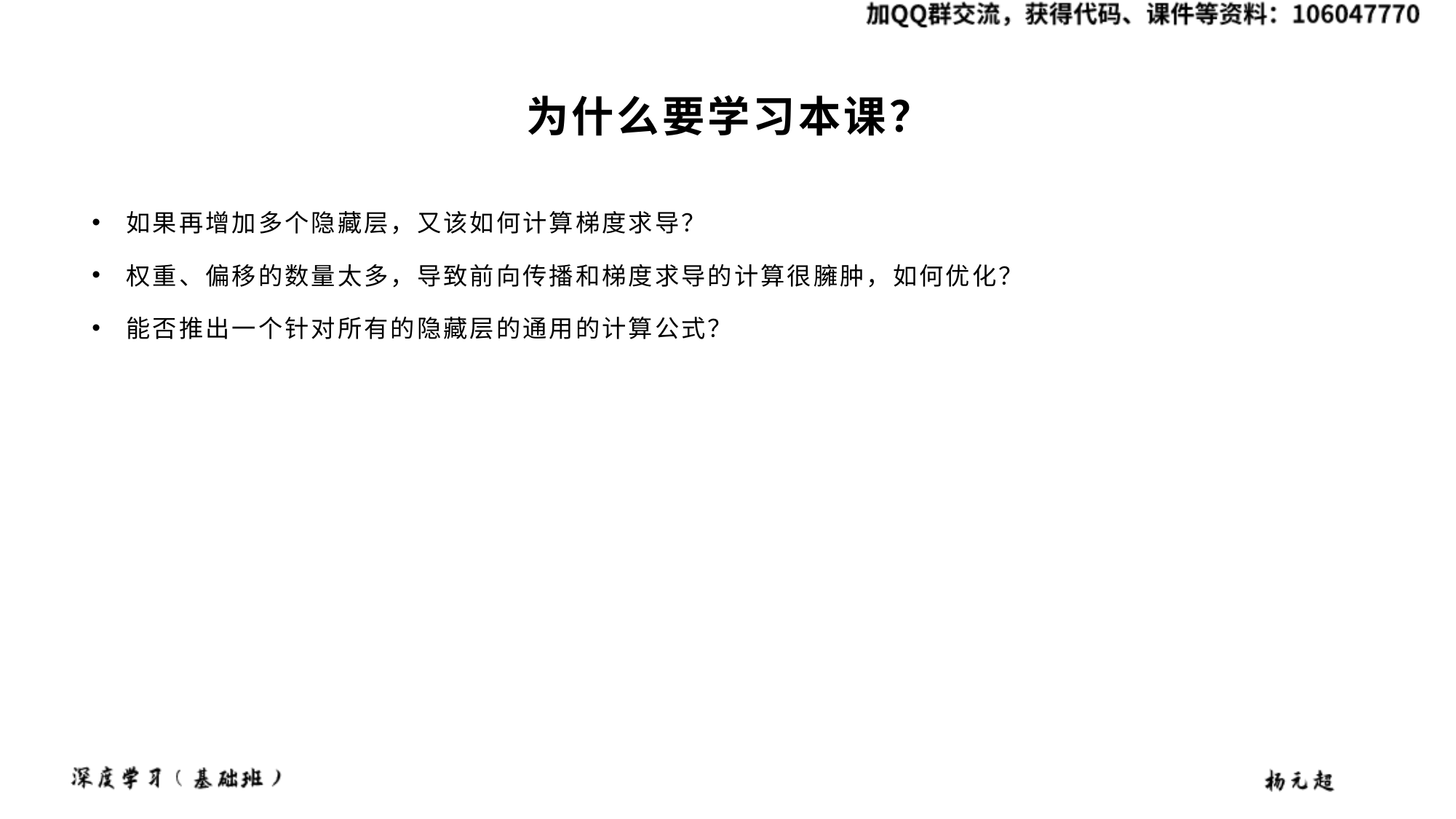

# 为什么要学习本课？
如果再增加多个隐藏层，又该如何计算梯度求导？
权重、偏移的数量太多，导致前向传播和梯度求导的计算很臃肿，如何优化？
能否推出一个针对所有的隐藏层的通用的计算公式？